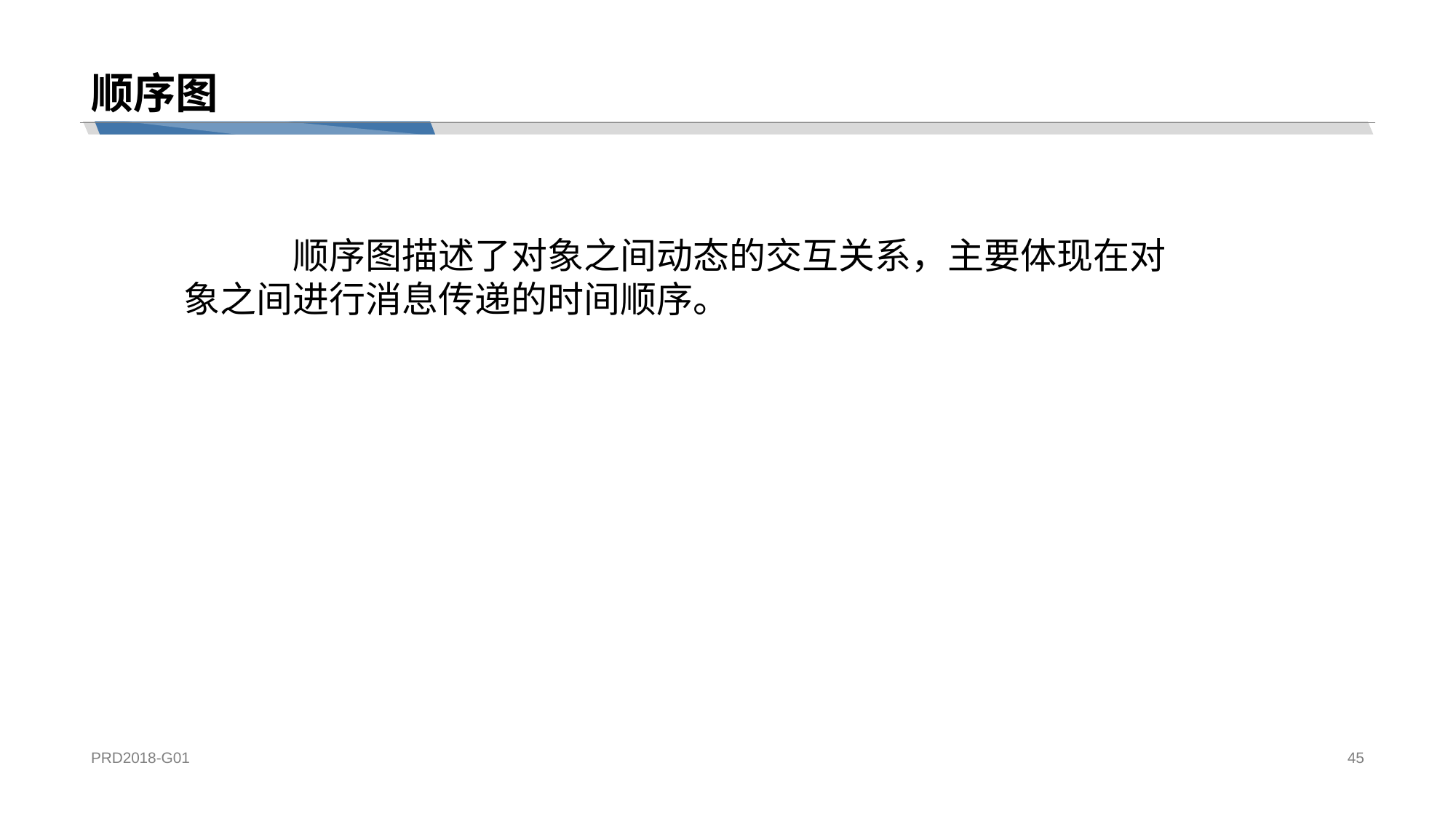

# 顺序图
	顺序图描述了对象之间动态的交互关系，主要体现在对象之间进行消息传递的时间顺序。
PRD2018-G01
45